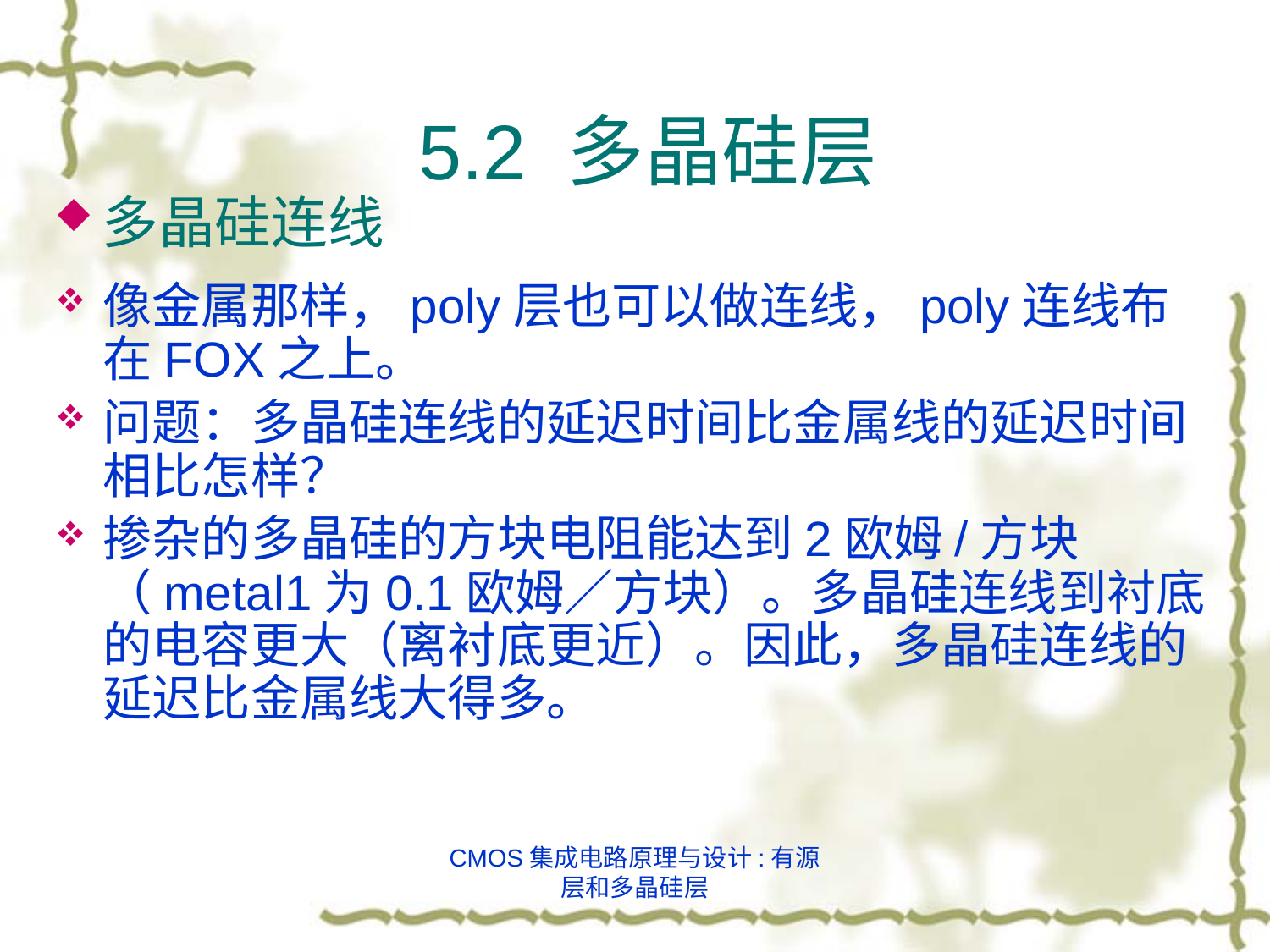

5.2 多晶硅层
#
多晶硅连线

像金属那样，poly层也可以做连线，poly连线布在FOX之上。
问题：多晶硅连线的延迟时间比金属线的延迟时间相比怎样？
掺杂的多晶硅的方块电阻能达到2欧姆/方块（metal1为0.1欧姆／方块）。多晶硅连线到衬底的电容更大（离衬底更近）。因此，多晶硅连线的延迟比金属线大得多。
CMOS集成电路原理与设计:有源层和多晶硅层
11